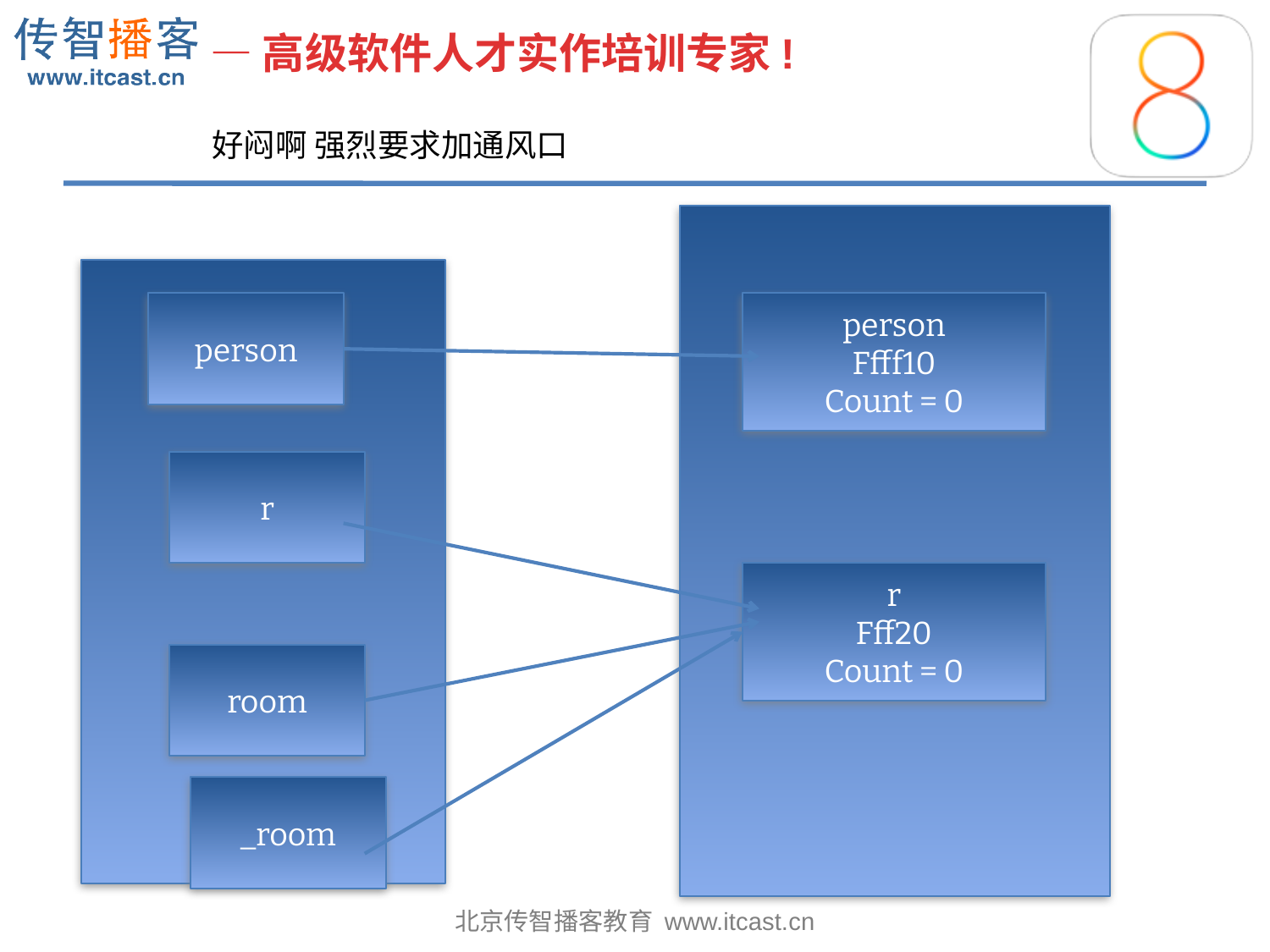

好闷啊 强烈要求加通风口

person
person
Ffff10
Count = 0
r
r
Fff20
Count = 0
room
_room